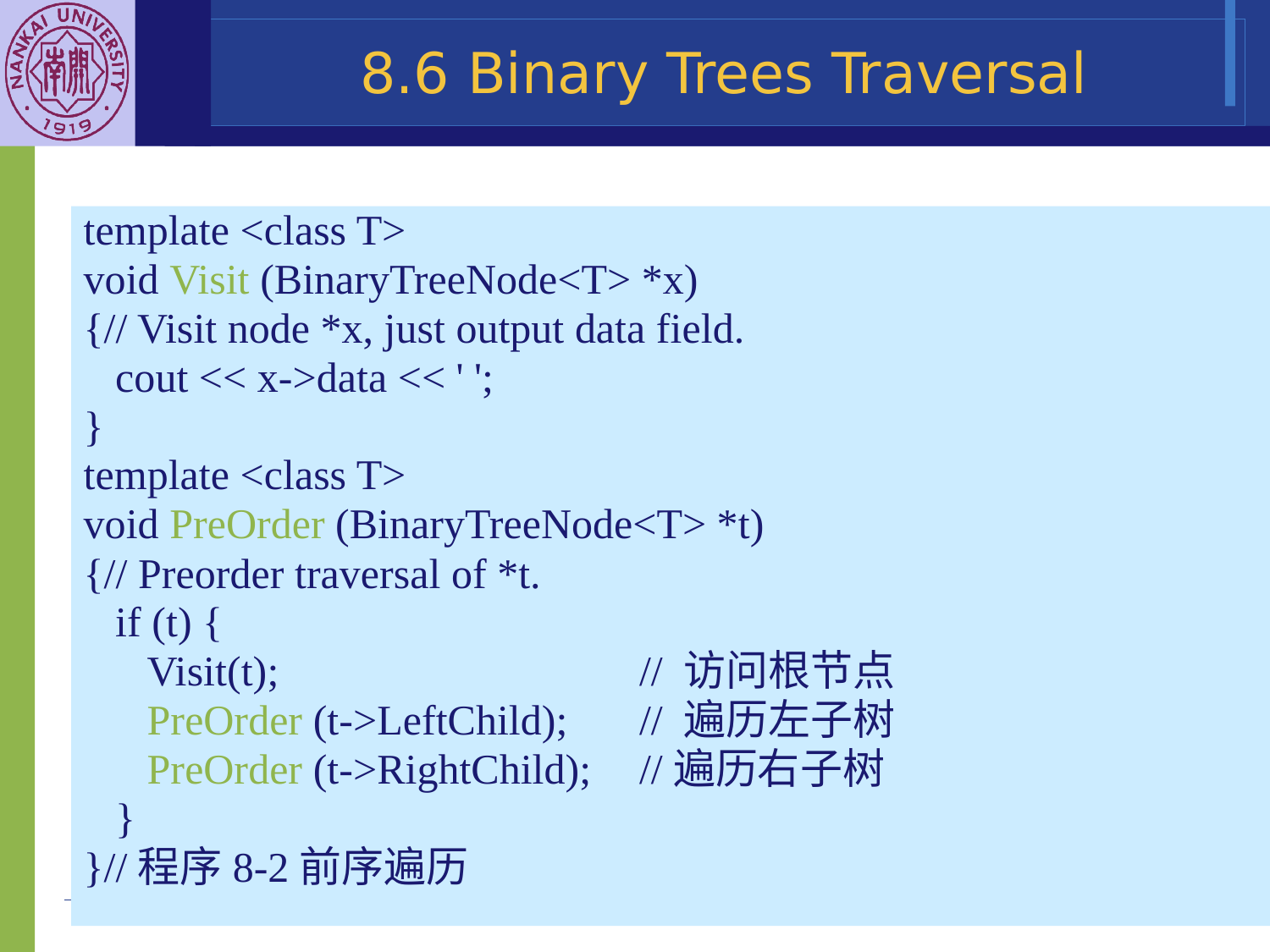

8.6 Binary Trees Traversal
template <class T>
void Visit (BinaryTreeNode<T> *x)
{// Visit node *x, just output data field.
   cout << x->data << ' ';
}
template <class T>
void PreOrder (BinaryTreeNode<T> *t)
{// Preorder traversal of *t.
   if (t) {
      Visit(t);                 		// 访问根节点
      PreOrder (t->LeftChild);    	// 遍历左子树
      PreOrder (t->RightChild);  	//遍历右子树
   }
}//程序8-2前序遍历
35